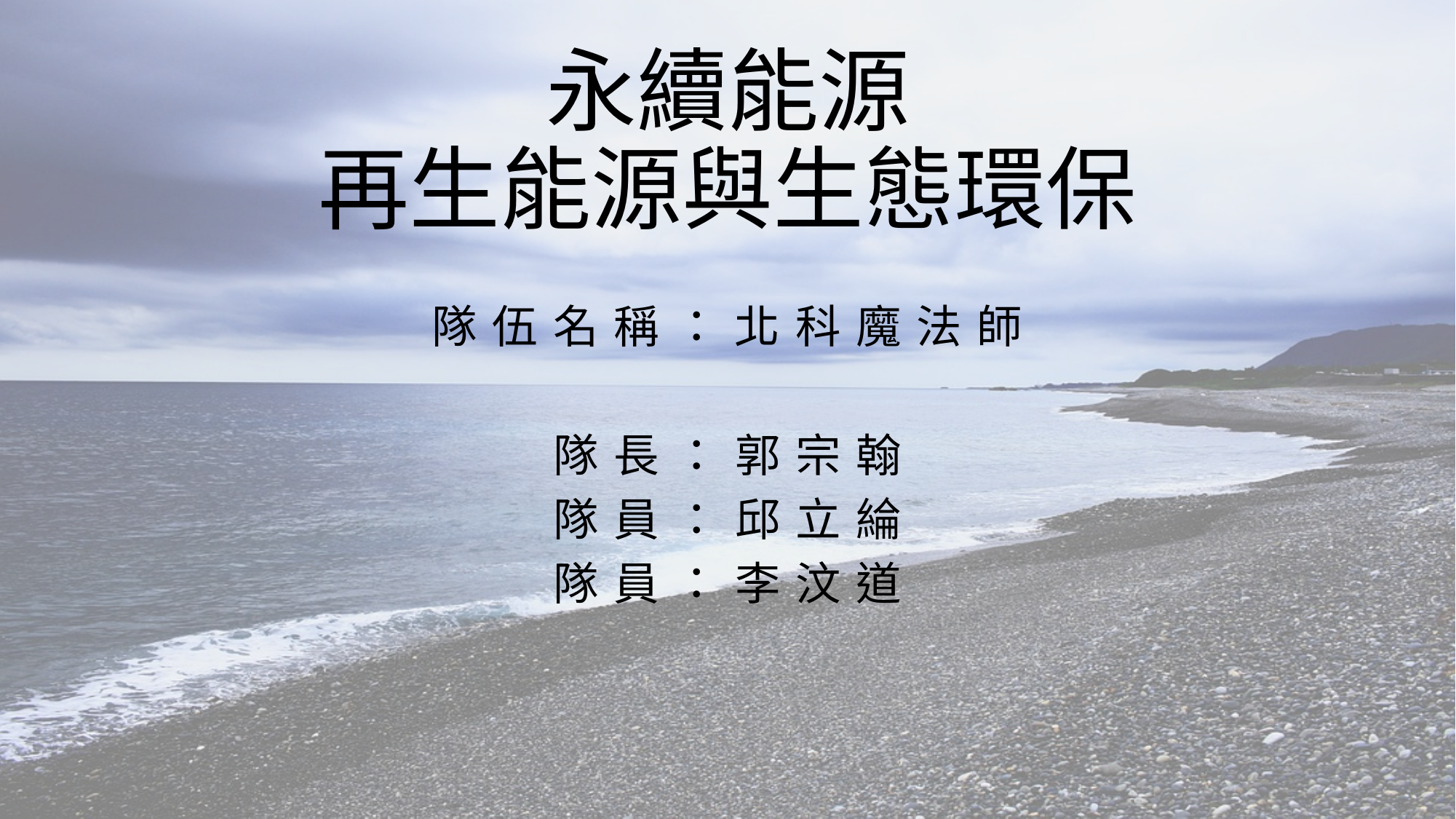

# 永續能源 再生能源與生態環保
隊伍名稱：北科魔法師

隊長：郭宗翰
隊員：邱立綸
隊員：李汶道